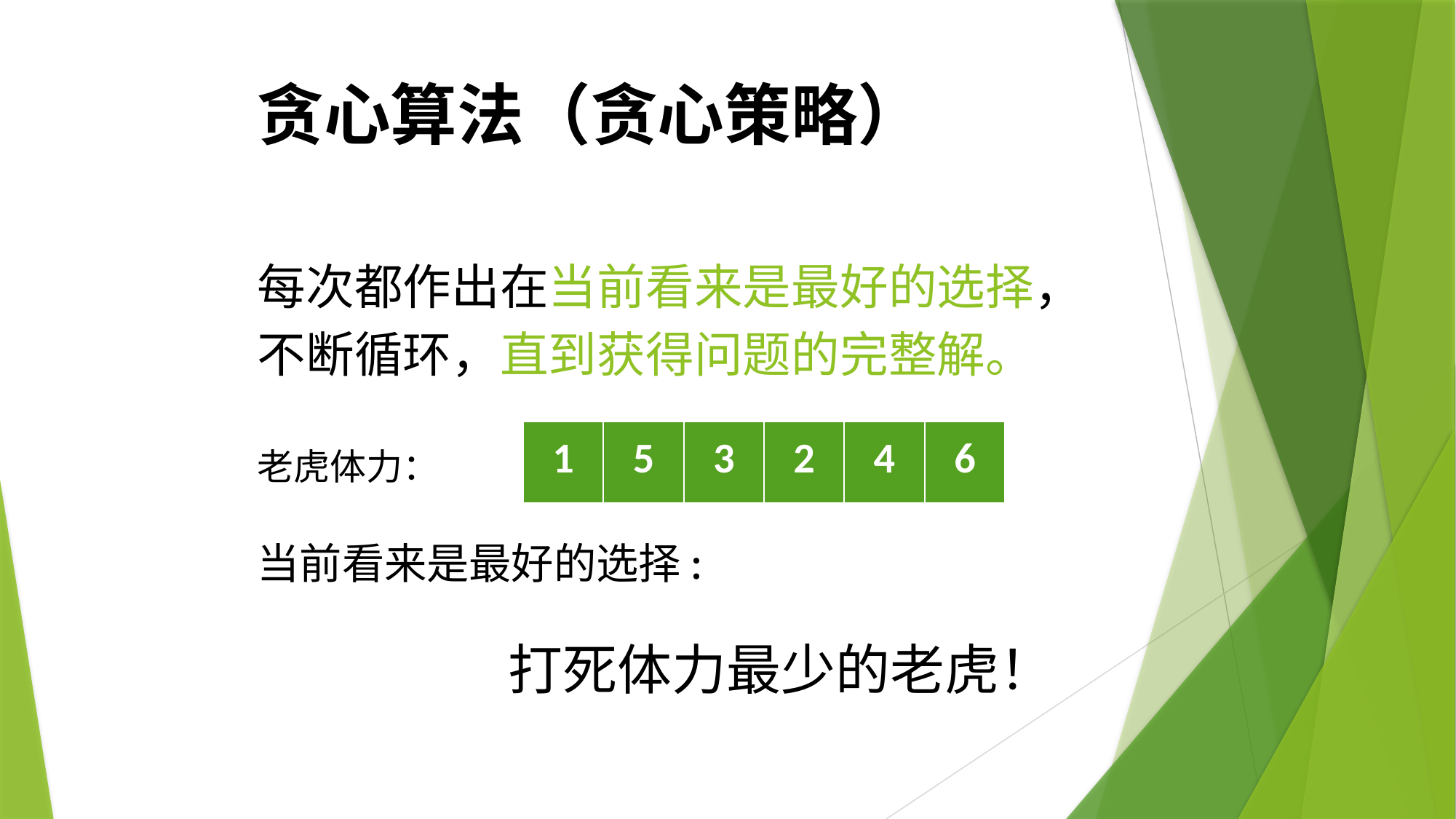

贪心算法（贪心策略）

每次都作出在当前看来是最好的选择，
不断循环，直到获得问题的完整解。
| 1 | 5 | 3 | 2 | 4 | 6 |
| --- | --- | --- | --- | --- | --- |
老虎体力：
当前看来是最好的选择:
打死体力最少的老虎！